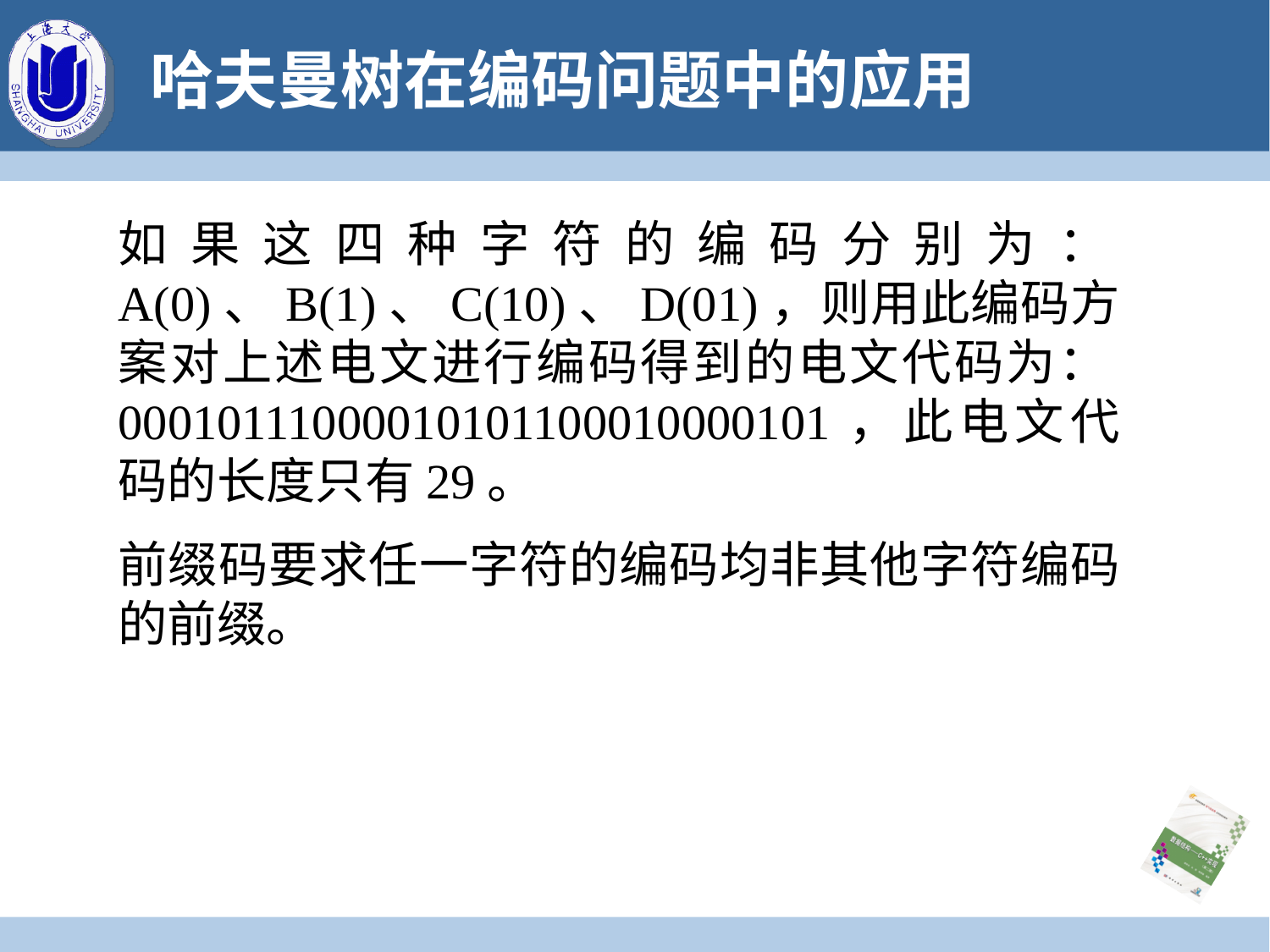

# 哈夫曼树在编码问题中的应用
如果这四种字符的编码分别为：A(0)、B(1)、C(10)、D(01)，则用此编码方案对上述电文进行编码得到的电文代码为：00010111000010101100010000101，此电文代码的长度只有29。
前缀码要求任一字符的编码均非其他字符编码的前缀。